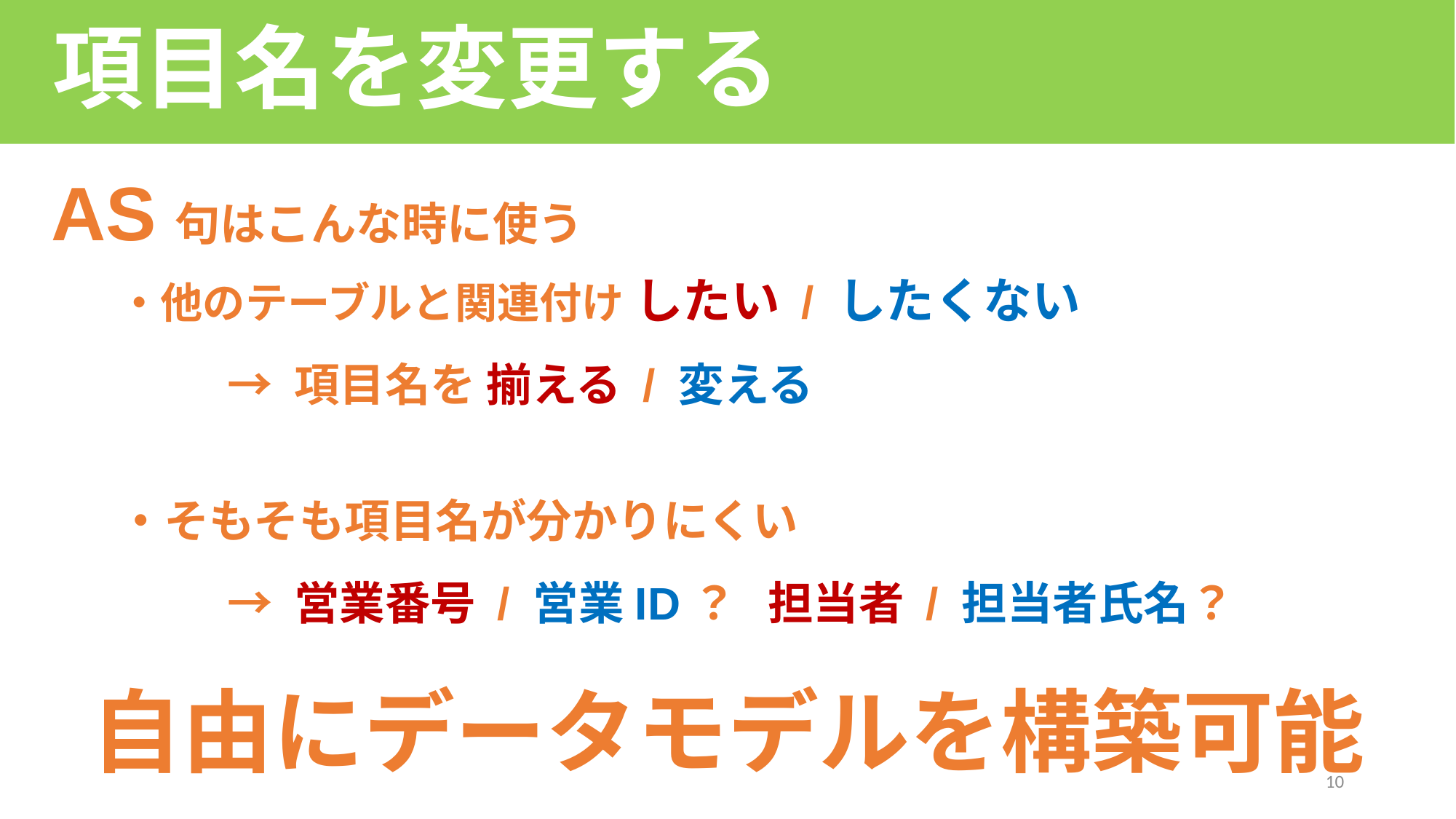

項目名を変更する
AS句はこんな時に使う
・他のテーブルと関連付け したい / したくない
	→ 項目名を 揃える / 変える

・そもそも項目名が分かりにくい
	→ 営業番号 / 営業ID？   担当者 / 担当者氏名？
自由にデータモデルを構築可能
10